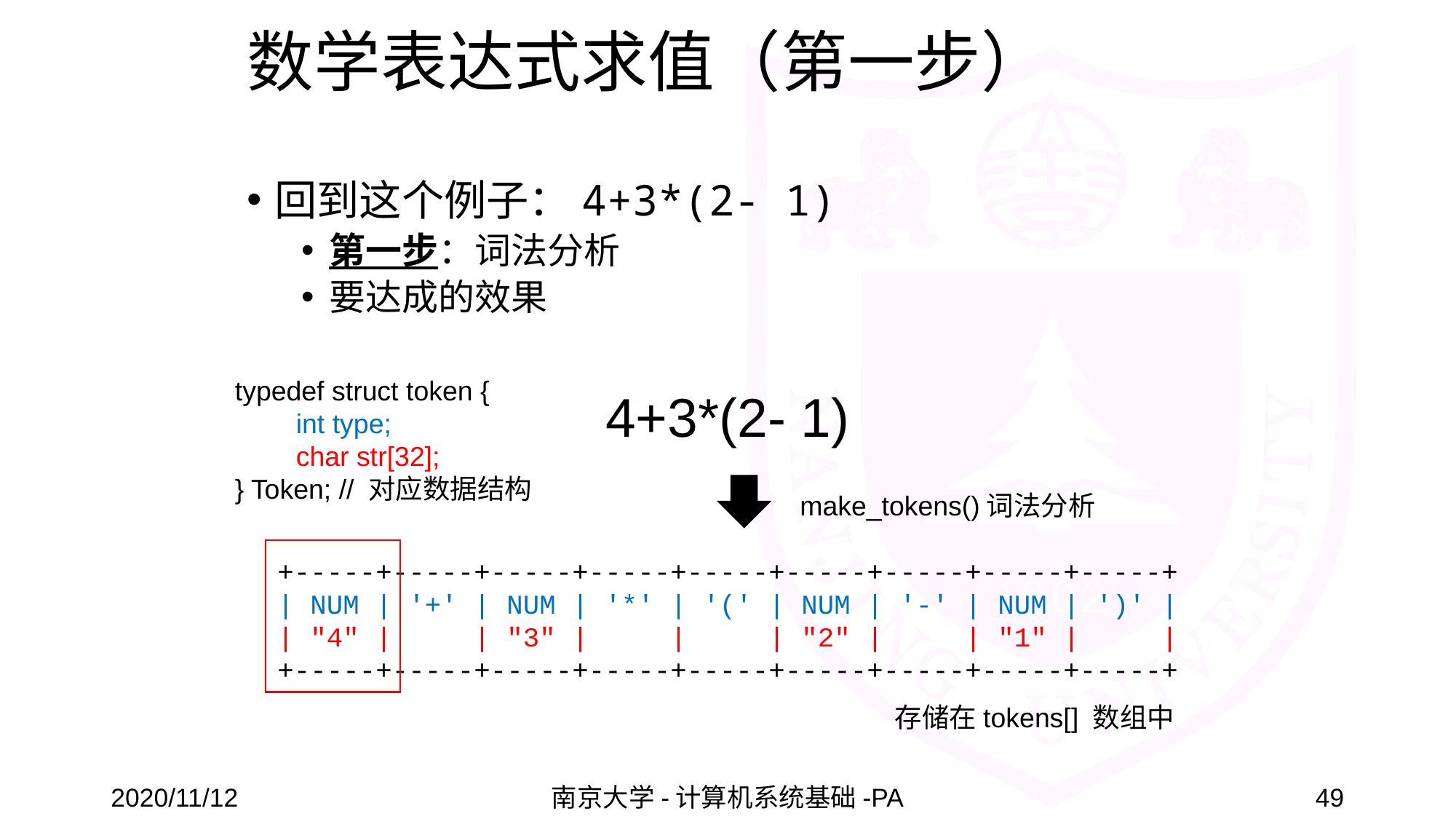

# 数学表达式求值（第一步）
回到这个例子：4+3*(2- 1)
第一步：词法分析
要达成的效果
typedef struct token {
        int type;
        char str[32];
} Token; // 对应数据结构
4+3*(2- 1)

make_tokens()词法分析

+-----+-----+-----+-----+-----+-----+-----+-----+-----+
| NUM | '+' | NUM | '*' | '(' | NUM | '-' | NUM | ')' |
| "4" |     | "3" |     |     | "2" |     | "1" |     |
+-----+-----+-----+-----+-----+-----+-----+-----+-----+
存储在tokens[] 数组中
2020/11/12
南京大学-计算机系统基础-PA
49